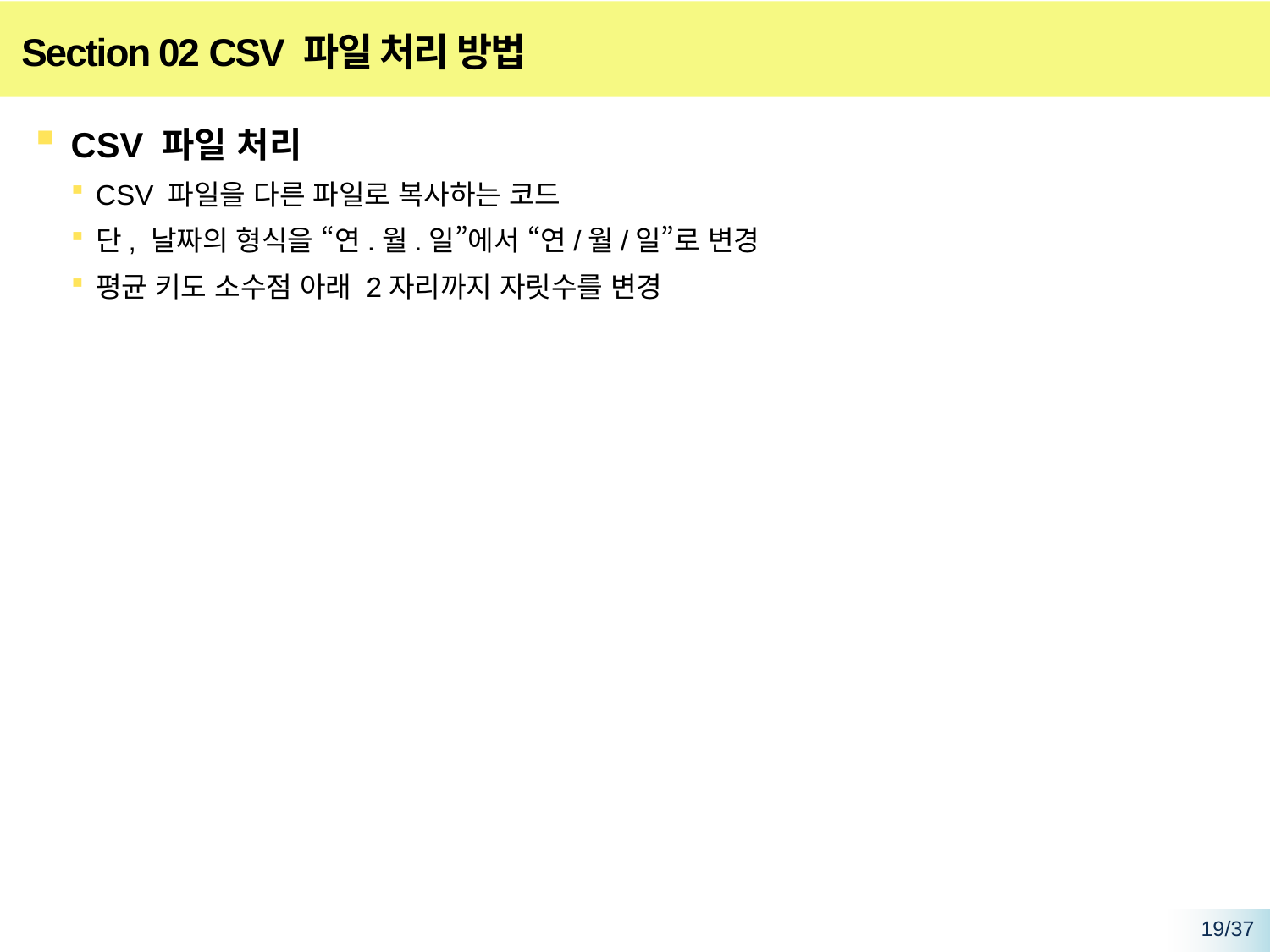

# Section 02 CSV 파일 처리 방법
CSV 파일 처리
CSV 파일을 다른 파일로 복사하는 코드
단, 날짜의 형식을 “연.월.일”에서 “연/월/일”로 변경
평균 키도 소수점 아래 2자리까지 자릿수를 변경